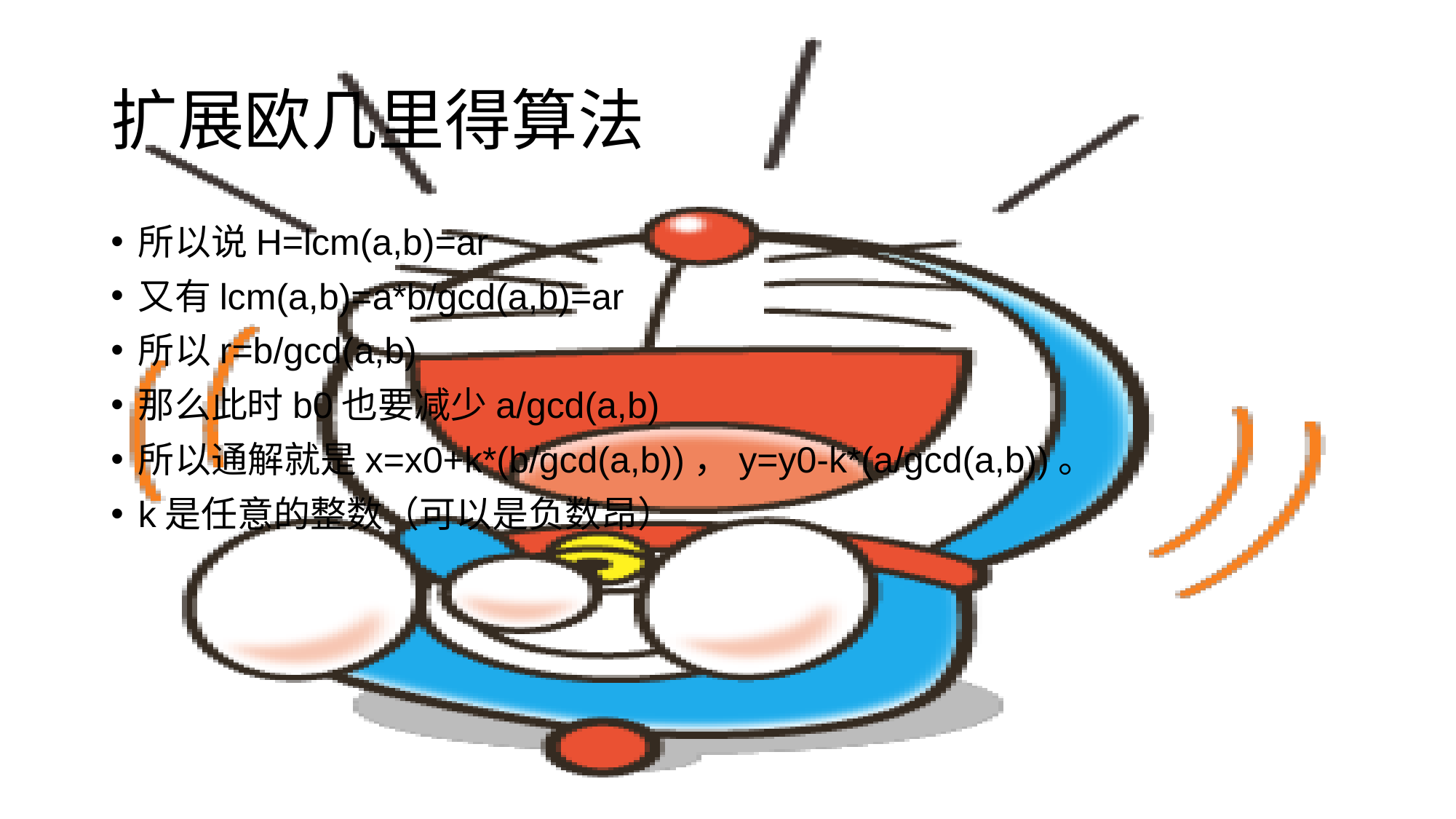

# 扩展欧几里得算法
所以说H=lcm(a,b)=ar
又有lcm(a,b)=a*b/gcd(a,b)=ar
所以r=b/gcd(a,b)
那么此时b0也要减少a/gcd(a,b)
所以通解就是x=x0+k*(b/gcd(a,b))，y=y0-k*(a/gcd(a,b))。
k是任意的整数（可以是负数昂）